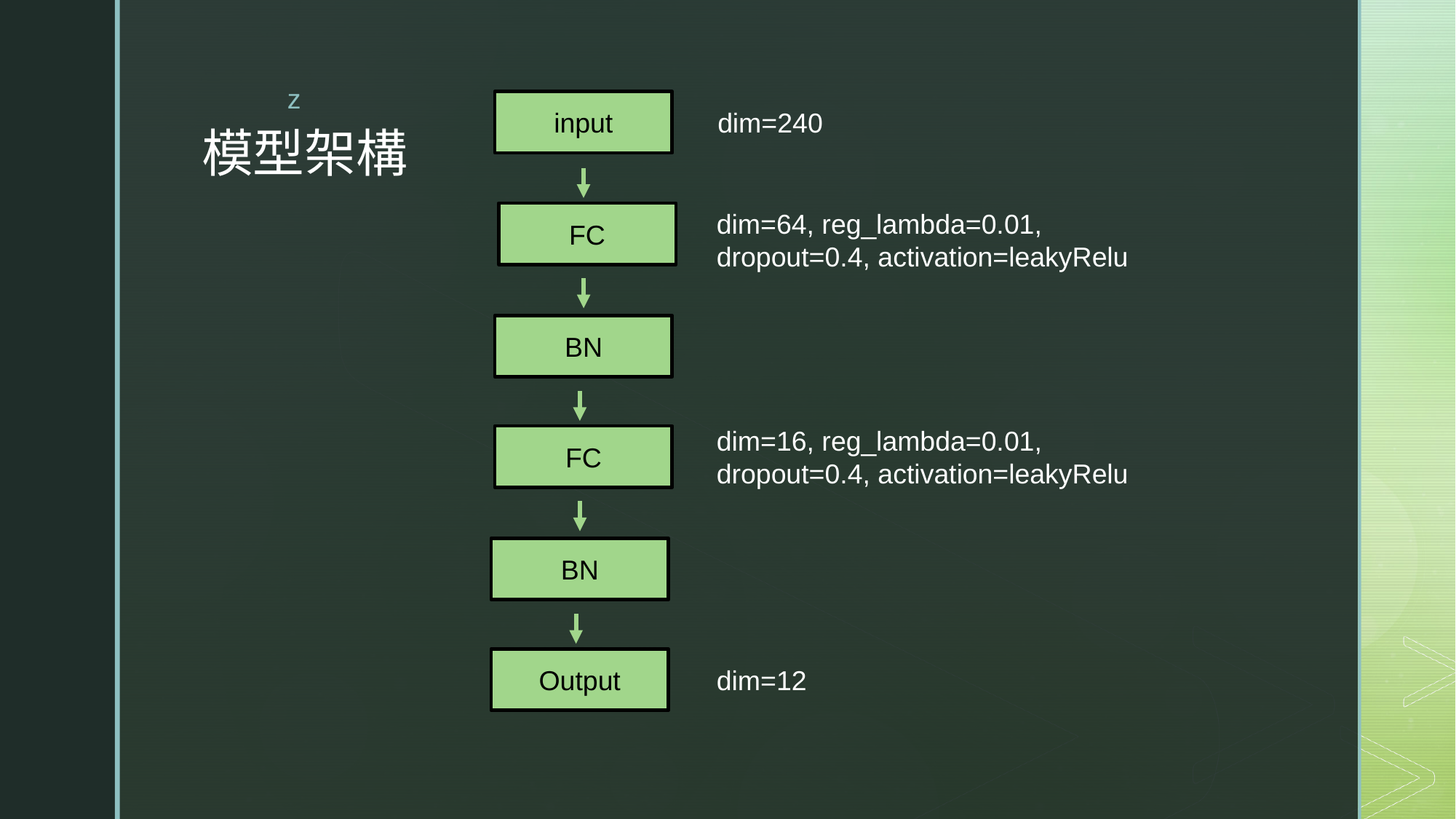

input
dim=240
# 模型架構
dim=64, reg_lambda=0.01, dropout=0.4, activation=leakyRelu
FC
BN
dim=16, reg_lambda=0.01, dropout=0.4, activation=leakyRelu
FC
BN
Output
dim=12